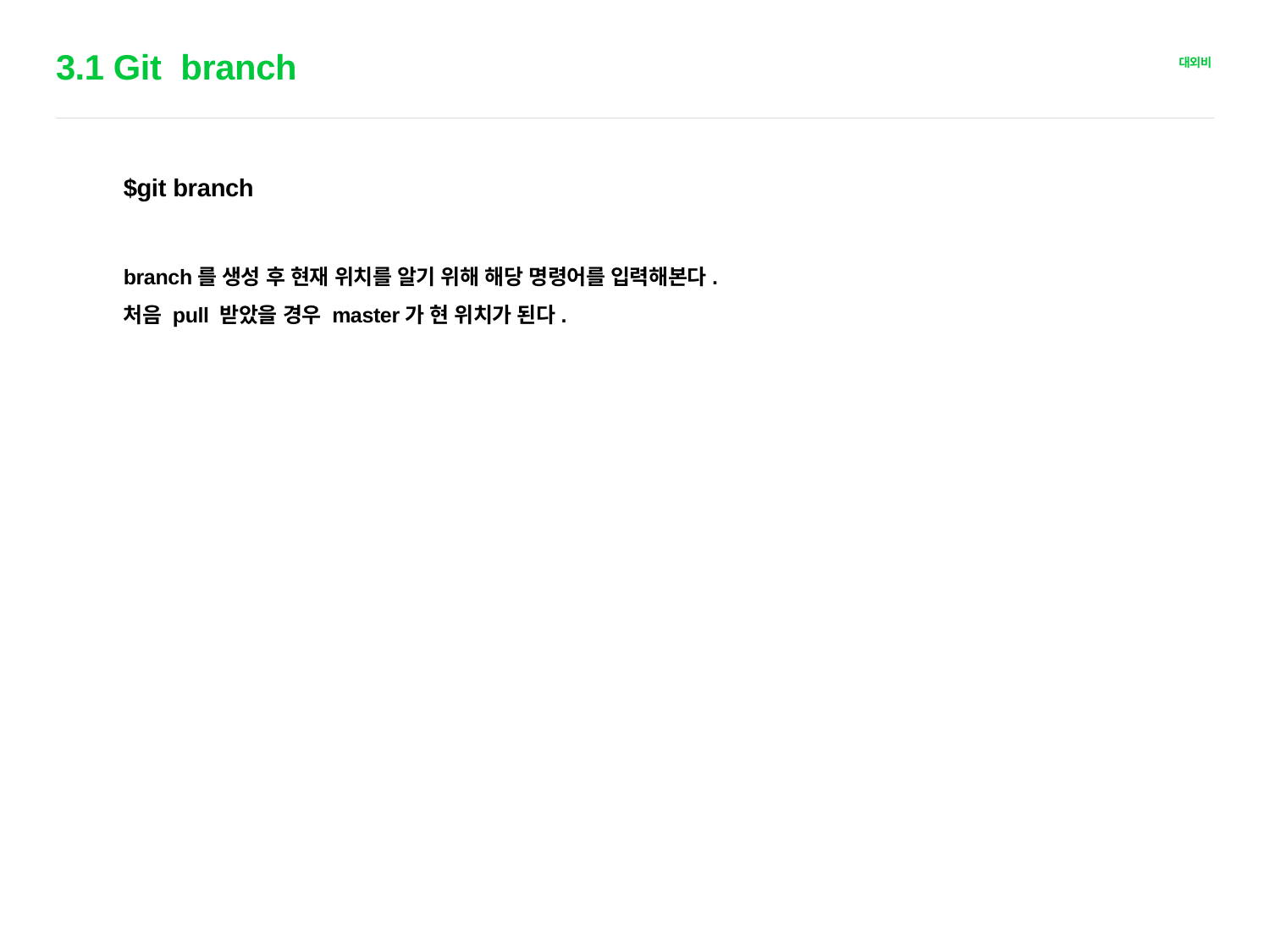

# 3.1 Git  branch
$git branch

branch를 생성 후 현재 위치를 알기 위해 해당 명령어를 입력해본다.
처음 pull 받았을 경우 master가 현 위치가 된다.